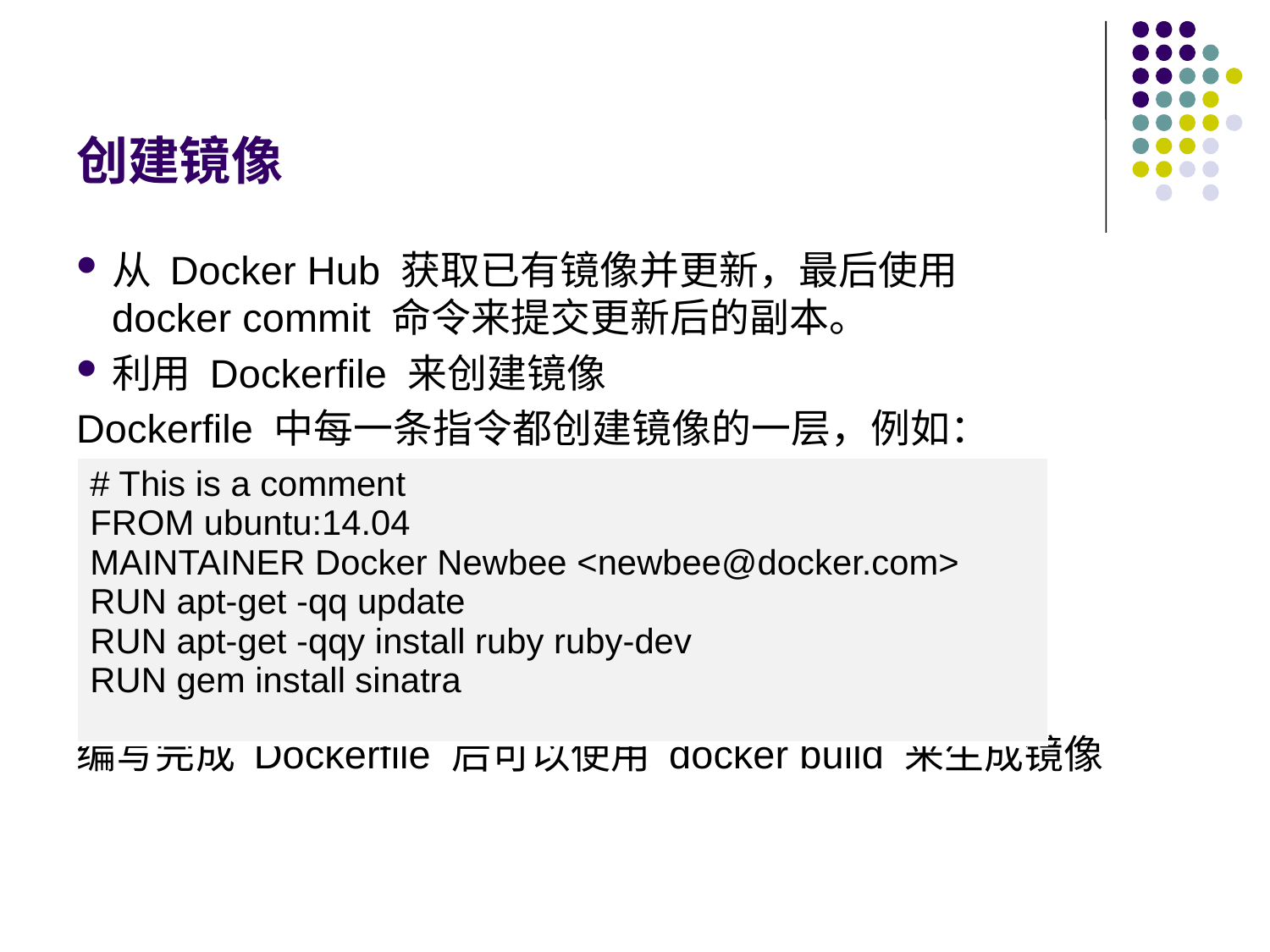

# 创建镜像
从 Docker Hub 获取已有镜像并更新，最后使用
docker commit 命令来提交更新后的副本。
利用 Dockerfile 来创建镜像
Dockerfile 中每一条指令都创建镜像的一层，例如：

编写完成 Dockerfile 后可以使用 docker build 来生成镜像
| # This is a comment FROM ubuntu:14.04 MAINTAINER Docker Newbee <newbee@docker.com> RUN apt-get -qq update RUN apt-get -qqy install ruby ruby-dev RUN gem install sinatra |
| --- |